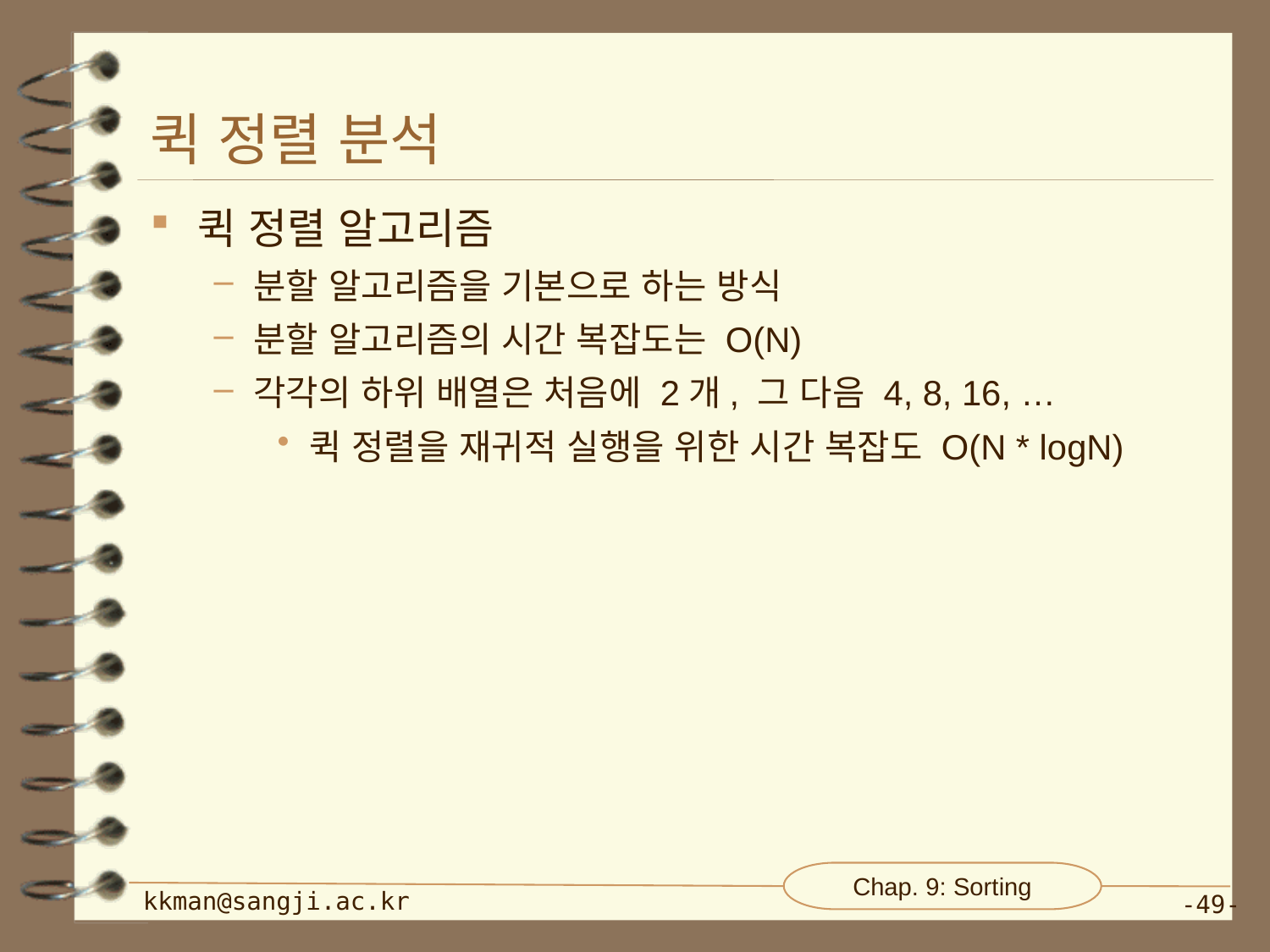

# 퀵 정렬 분석
퀵 정렬 알고리즘
분할 알고리즘을 기본으로 하는 방식
분할 알고리즘의 시간 복잡도는 O(N)
각각의 하위 배열은 처음에 2개, 그 다음 4, 8, 16, …
퀵 정렬을 재귀적 실행을 위한 시간 복잡도 O(N * logN)